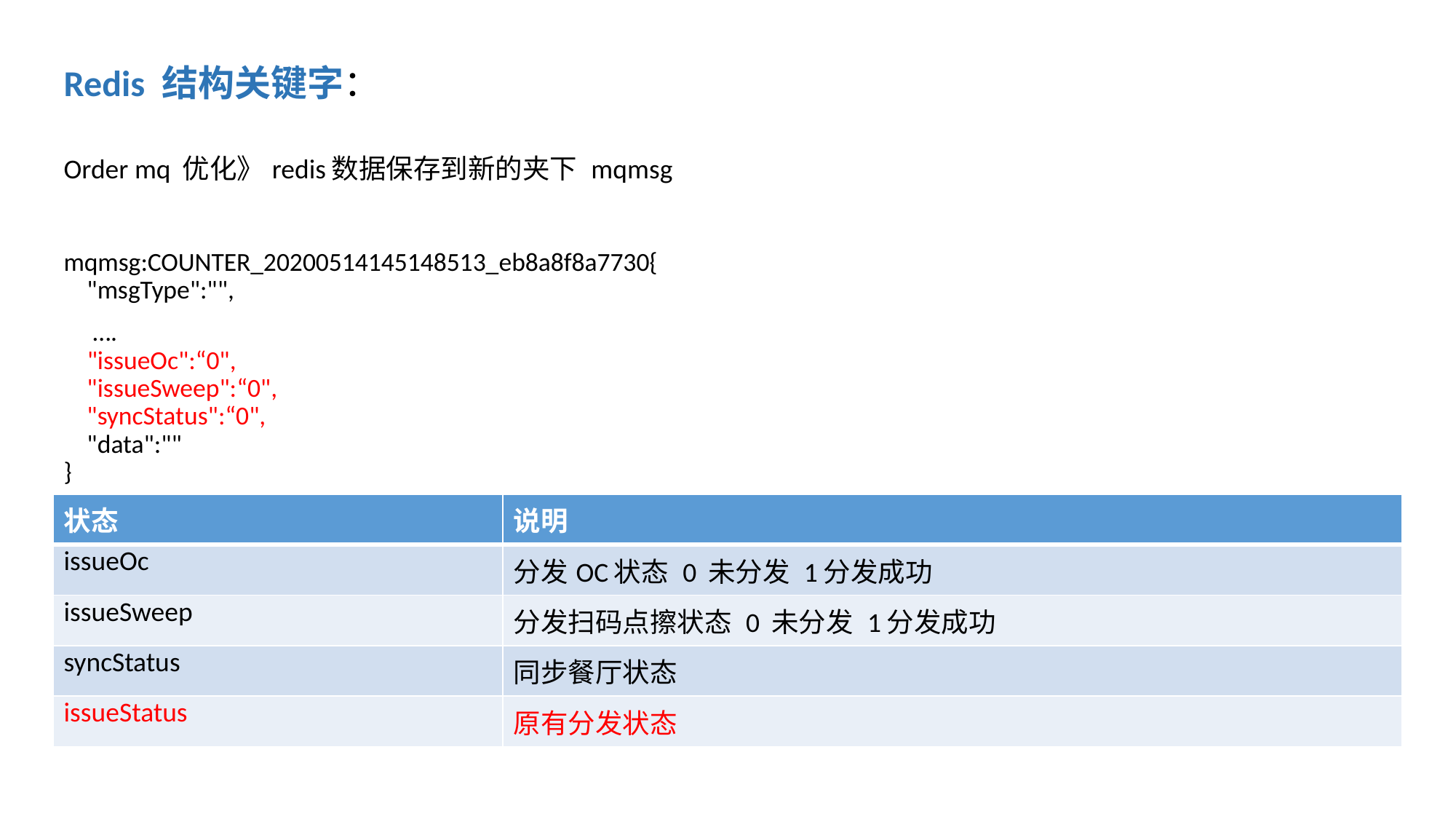

Redis 结构关键字：
Order mq 优化》redis数据保存到新的夹下 mqmsg
mqmsg:COUNTER_20200514145148513_eb8a8f8a7730{
    "msgType":"",
     ….
    "issueOc":“0",
    "issueSweep":“0", 
    "syncStatus":“0",
    "data":""
}

| 状态 | 说明 |
| --- | --- |
| issueOc | 分发OC状态 0 未分发 1分发成功 |
| issueSweep | 分发扫码点擦状态 0 未分发 1分发成功 |
| syncStatus | 同步餐厅状态 |
| issueStatus | 原有分发状态 |